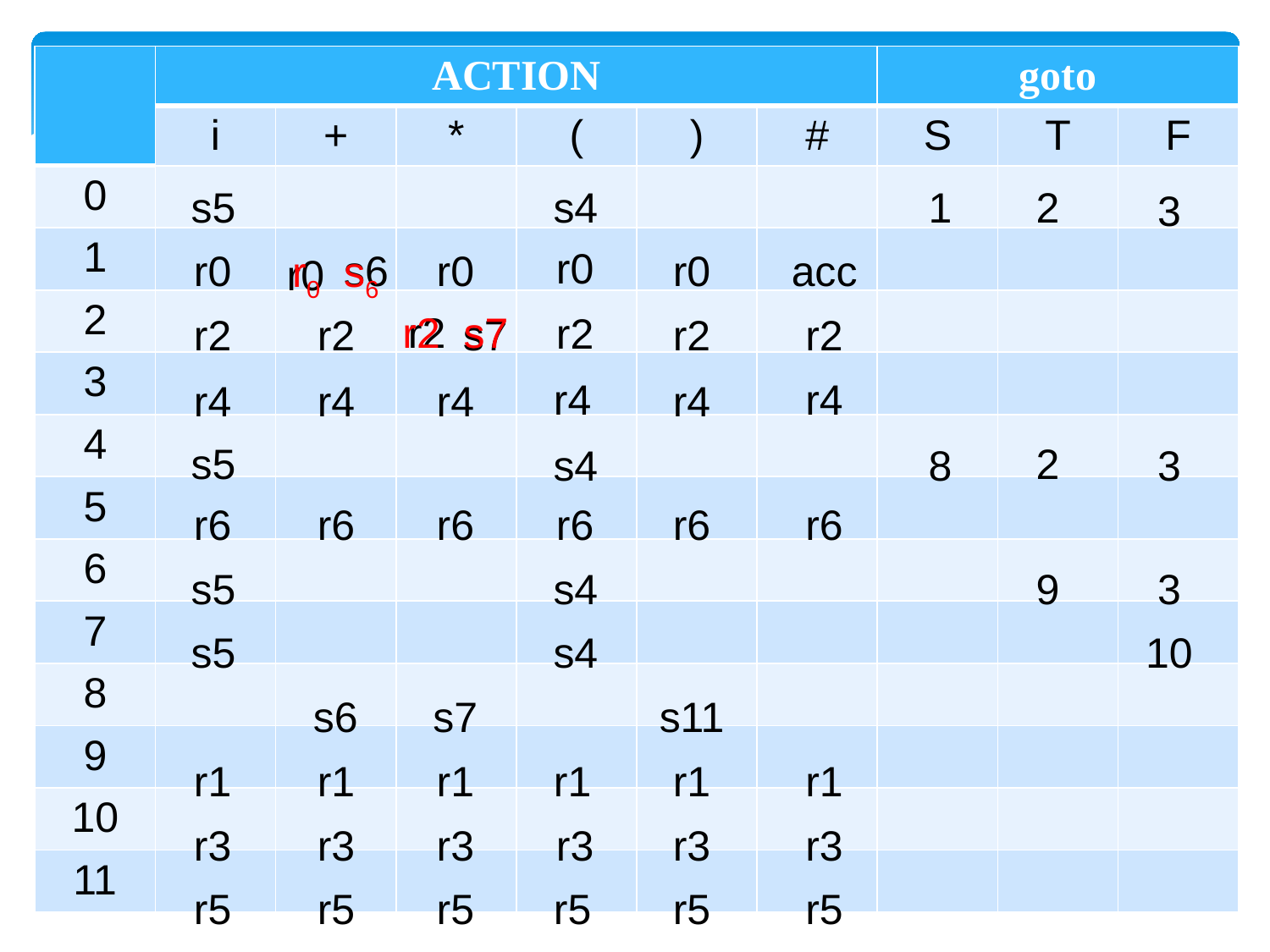

|  | ACTION |  |  |  |  |  | goto |  |  |
| --- | --- | --- | --- | --- | --- | --- | --- | --- | --- |
|  | i | + | \* | ( | ) | # | S | T | F |
| 0 |  |  |  |  |  |  |  |  |  |
| 1 |  |  |  |  |  |  |  |  |  |
| 2 |  |  |  |  |  |  |  |  |  |
| 3 |  |  |  |  |  |  |  |  |  |
| 4 |  |  |  |  |  |  |  |  |  |
| 5 |  |  |  |  |  |  |  |  |  |
| 6 |  |  |  |  |  |  |  |  |  |
| 7 |  |  |  |  |  |  |  |  |  |
| 8 |  |  |  |  |  |  |  |  |  |
| 9 |  |  |  |  |  |  |  |  |  |
| 10 |  |  |  |  |  |  |  |  |  |
| 11 |  |  |  |  |  |  |  |  |  |
2
s4
s5
1
3
r0
s6
r0
acc
r0
r0
r0  s6
r0
r2  s7
r2
r2
s7
r2
r2
r2
r2
r4
r4
r4
r4
r4
r4
s5
2
8
3
s4
r6
r6
r6
r6
r6
r6
s4
3
s5
9
s5
s4
10
s7
s6
s11
r1
r1
r1
r1
r1
r1
r3
r3
r3
r3
r3
r3
55
信息与软件工程学院
邓伏虎
r5
r5
r5
r5
r5
r5